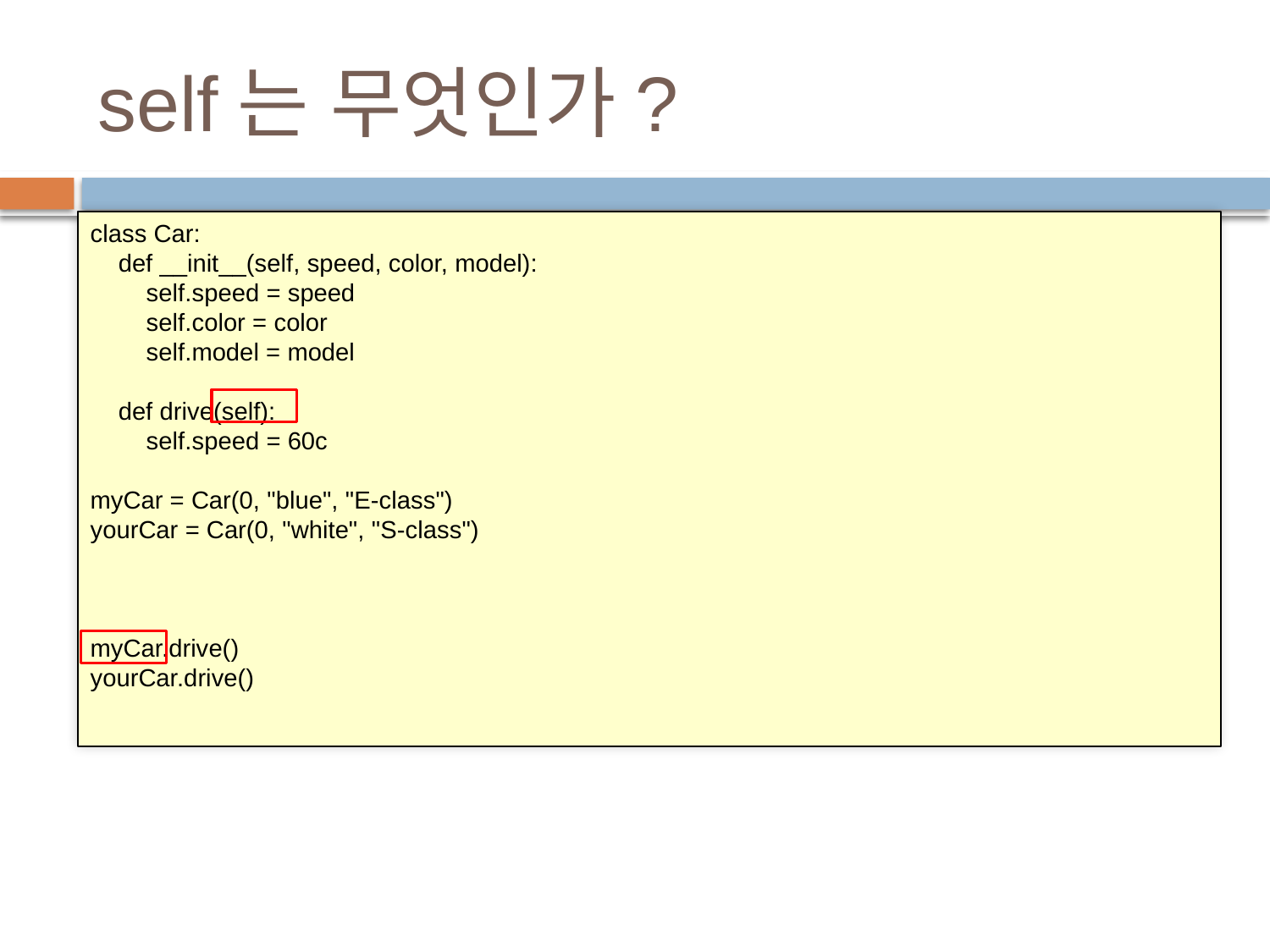

# self는 무엇인가?
class Car:
    def __init__(self, speed, color, model):
        self.speed = speed
        self.color = color
        self.model = model

    def drive(self):
        self.speed = 60c

myCar = Car(0, "blue", "E-class")
yourCar = Car(0, "white", "S-class")

myCar.drive()
yourCar.drive()